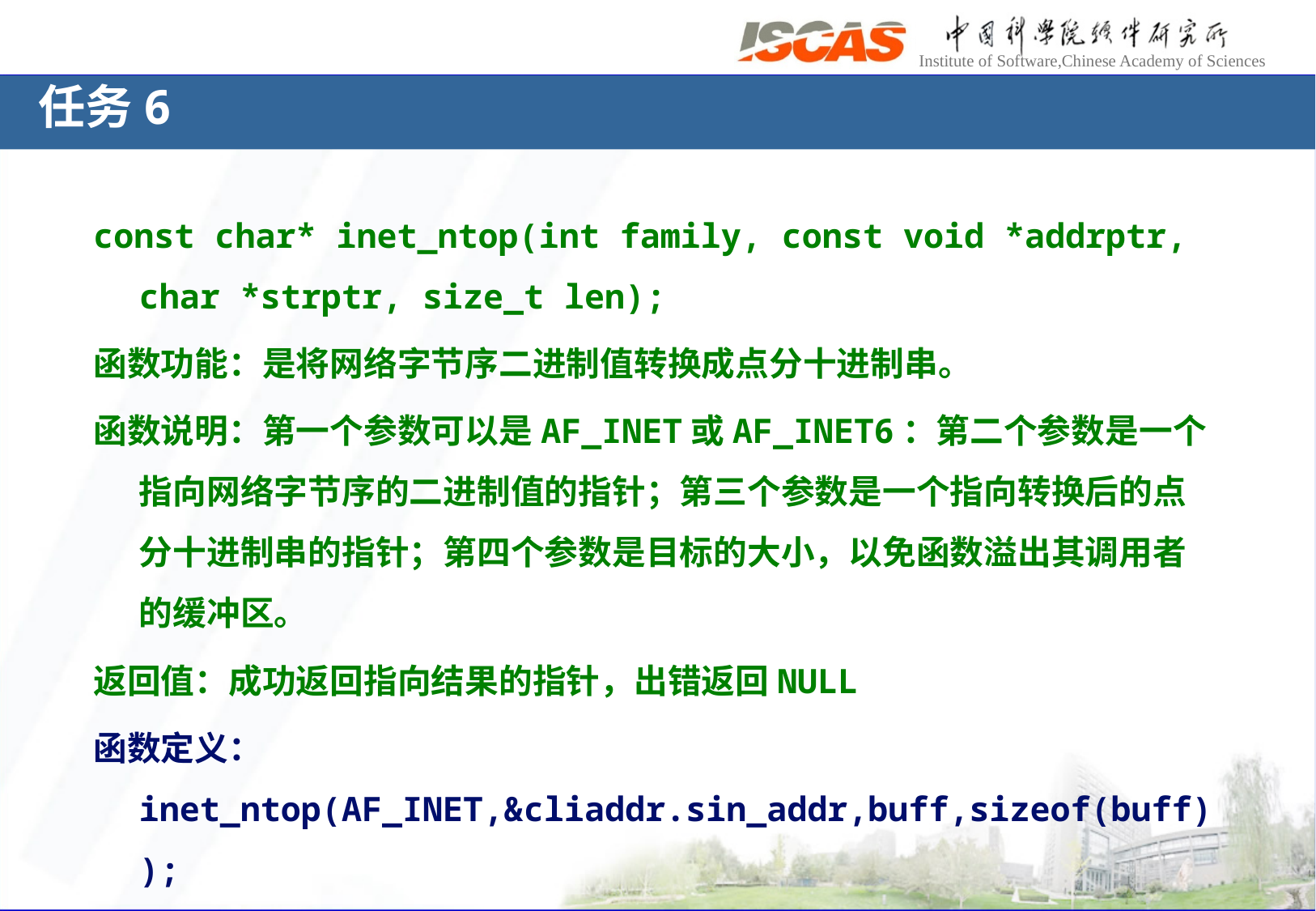

任务6
const char* inet_ntop(int family, const void *addrptr, char *strptr, size_t len);
函数功能：是将网络字节序二进制值转换成点分十进制串。
函数说明：第一个参数可以是AF_INET或AF_INET6：第二个参数是一个指向网络字节序的二进制值的指针；第三个参数是一个指向转换后的点分十进制串的指针；第四个参数是目标的大小，以免函数溢出其调用者的缓冲区。
返回值：成功返回指向结果的指针，出错返回NULL
函数定义：inet_ntop(AF_INET,&cliaddr.sin_addr,buff,sizeof(buff));